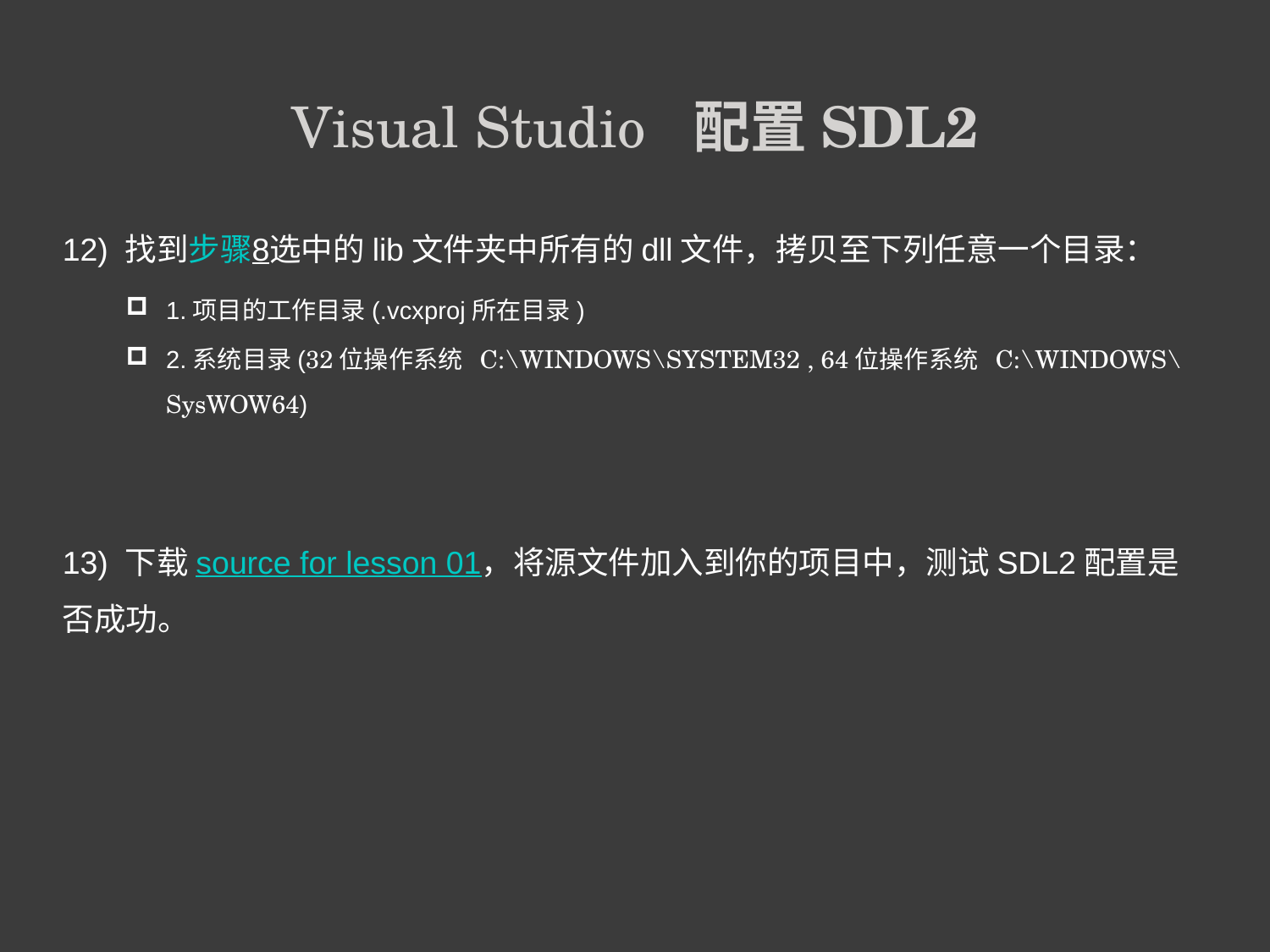

# Visual Studio  配置SDL2
12) 找到步骤8选中的lib文件夹中所有的dll文件，拷贝至下列任意一个目录：
1.项目的工作目录(.vcxproj所在目录)
2.系统目录(32位操作系统  C:\WINDOWS\SYSTEM32 , 64位操作系统  C:\WINDOWS\SysWOW64)

13) 下载source for lesson 01，将源文件加入到你的项目中，测试SDL2配置是否成功。